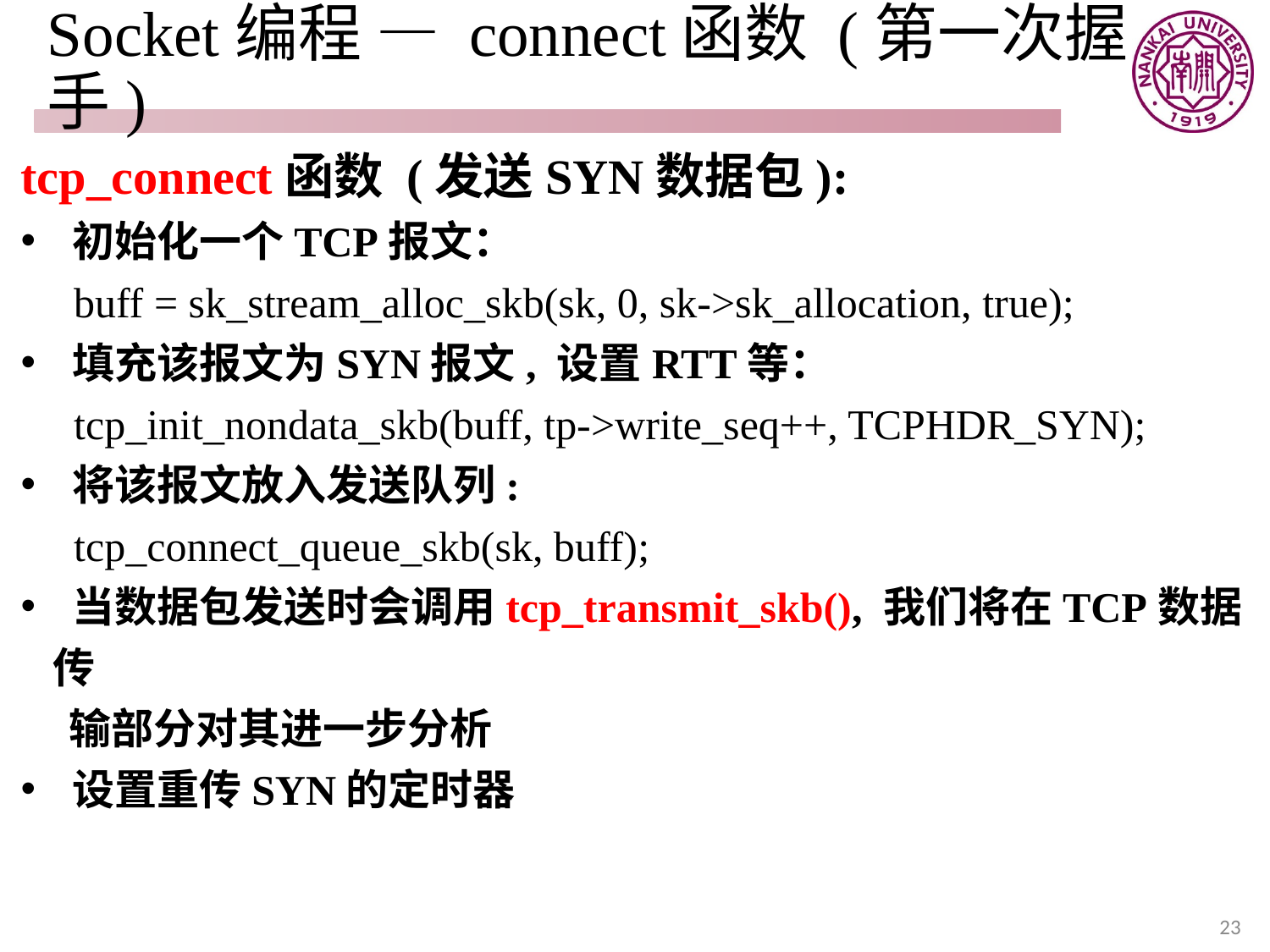

# Socket编程 — connect函数 (第一次握手)
tcp_connect函数 (发送SYN数据包):
 初始化一个TCP报文：
     buff = sk_stream_alloc_skb(sk, 0, sk->sk_allocation, true);
 填充该报文为SYN报文, 设置RTT等：
     tcp_init_nondata_skb(buff, tp->write_seq++, TCPHDR_SYN);
 将该报文放入发送队列:
     tcp_connect_queue_skb(sk, buff);
 当数据包发送时会调用tcp_transmit_skb(), 我们将在TCP数据传
    输部分对其进一步分析
 设置重传SYN的定时器
23